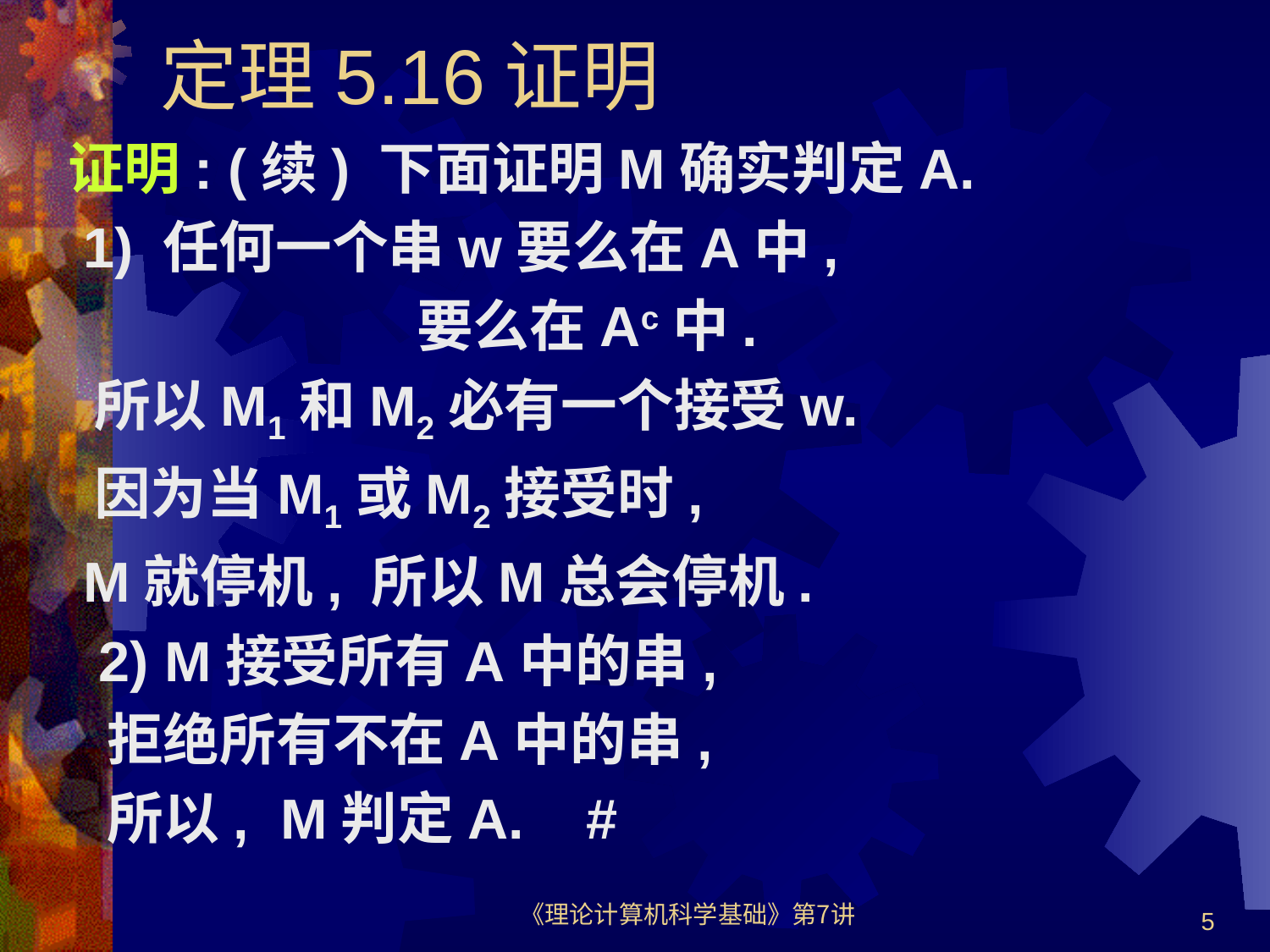

# 定理5.16证明
证明: (续) 下面证明M确实判定A.
 1) 任何一个串w要么在A中,
                          要么在Ac中.
 所以M1和M2必有一个接受w.
 因为当M1或M2接受时,
 M就停机, 所以M总会停机.
  2) M接受所有A中的串,
  拒绝所有不在A中的串,
  所以,  M判定A.    #
《理论计算机科学基础》第7讲
5